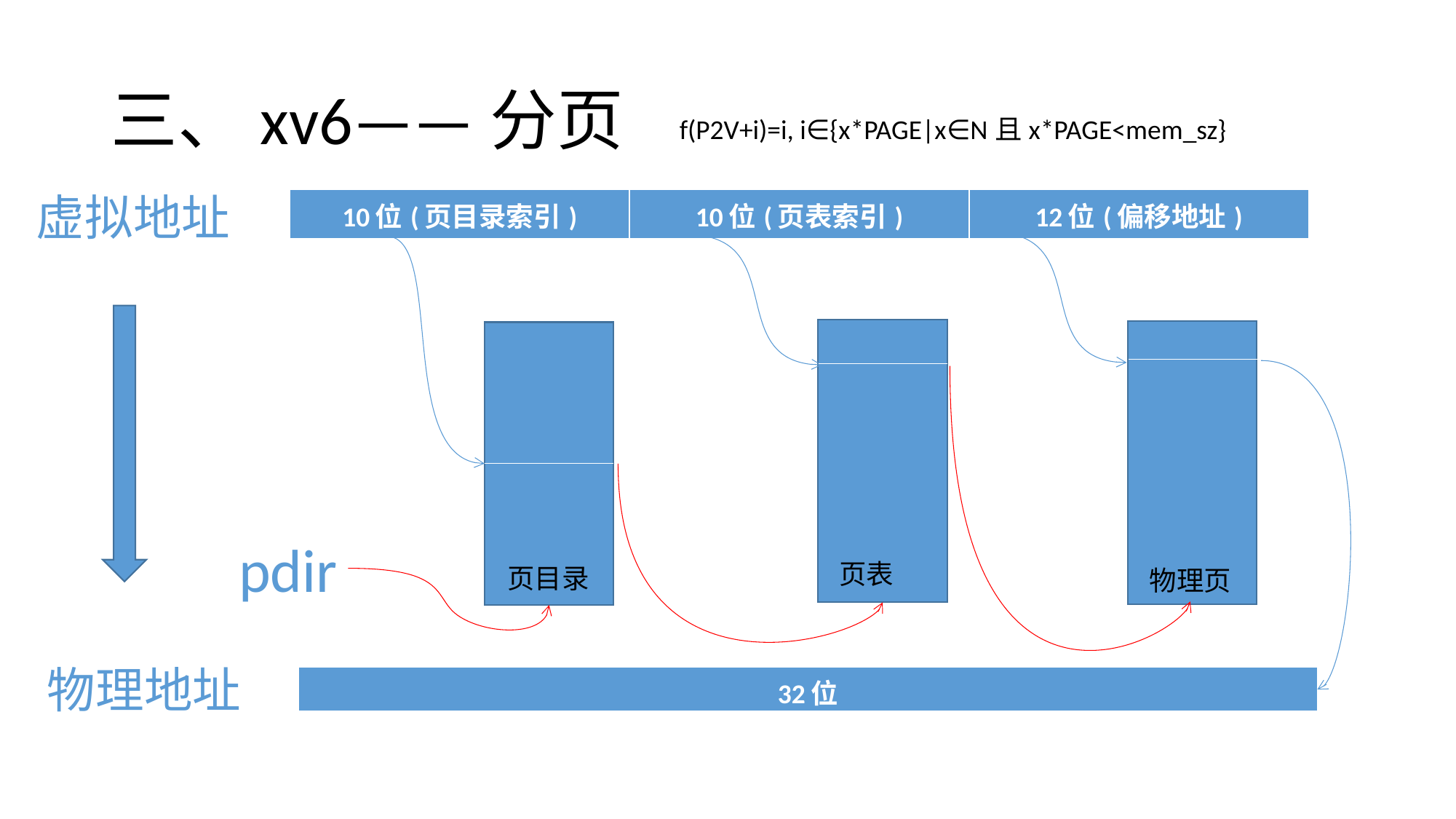

# 三、xv6——分页
f(P2V+i)=i, i∈{x*PAGE|x∈N且x*PAGE<mem_sz}
虚拟地址
| 10位(页目录索引) | 10位(页表索引) | 12位(偏移地址) |
| --- | --- | --- |

pdir
页表
页目录
物理页
物理地址
| 32位 |
| --- |